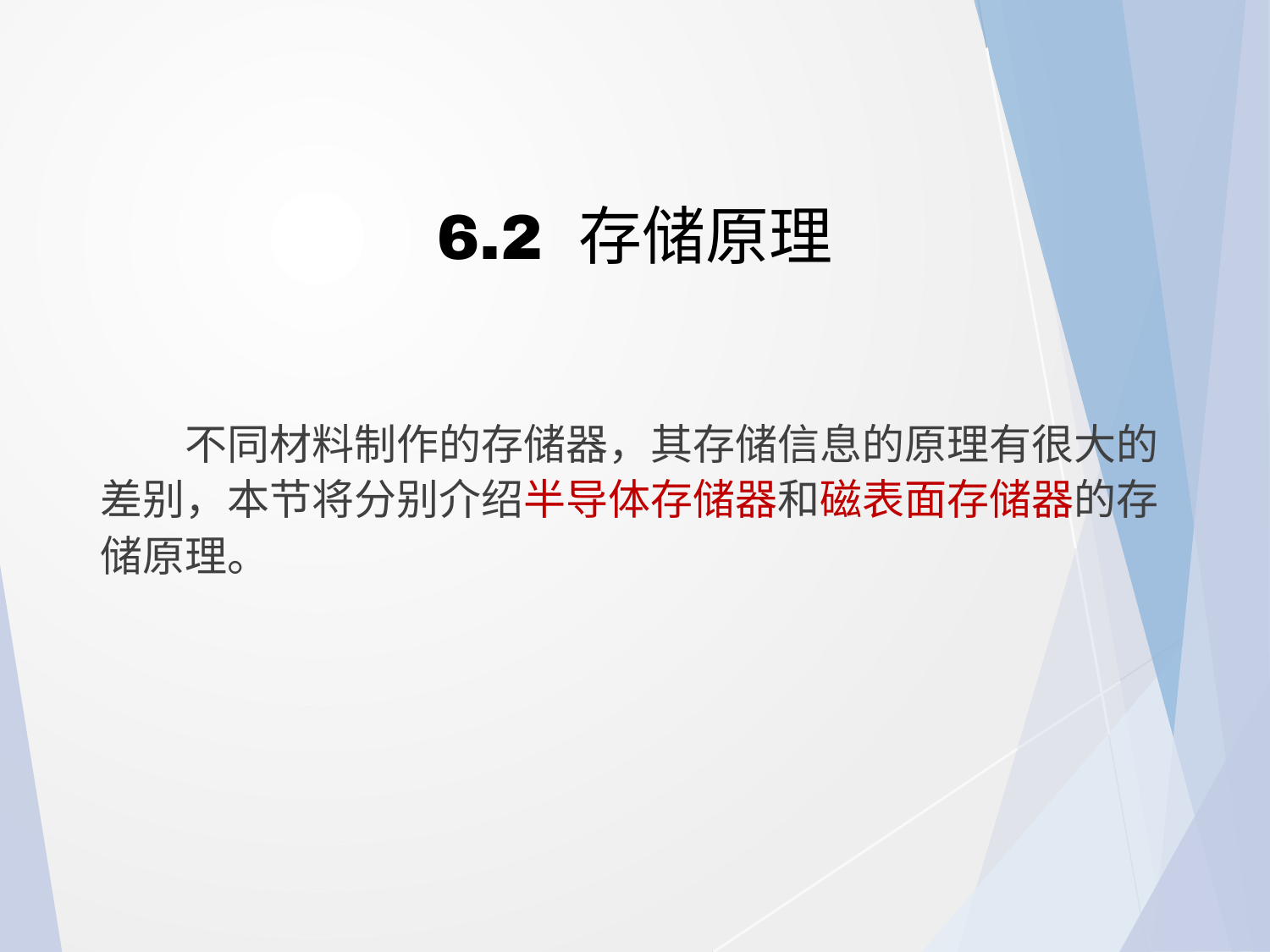

# 6.2 存储原理
不同材料制作的存储器，其存储信息的原理有很大的差别，本节将分别介绍半导体存储器和磁表面存储器的存储原理。